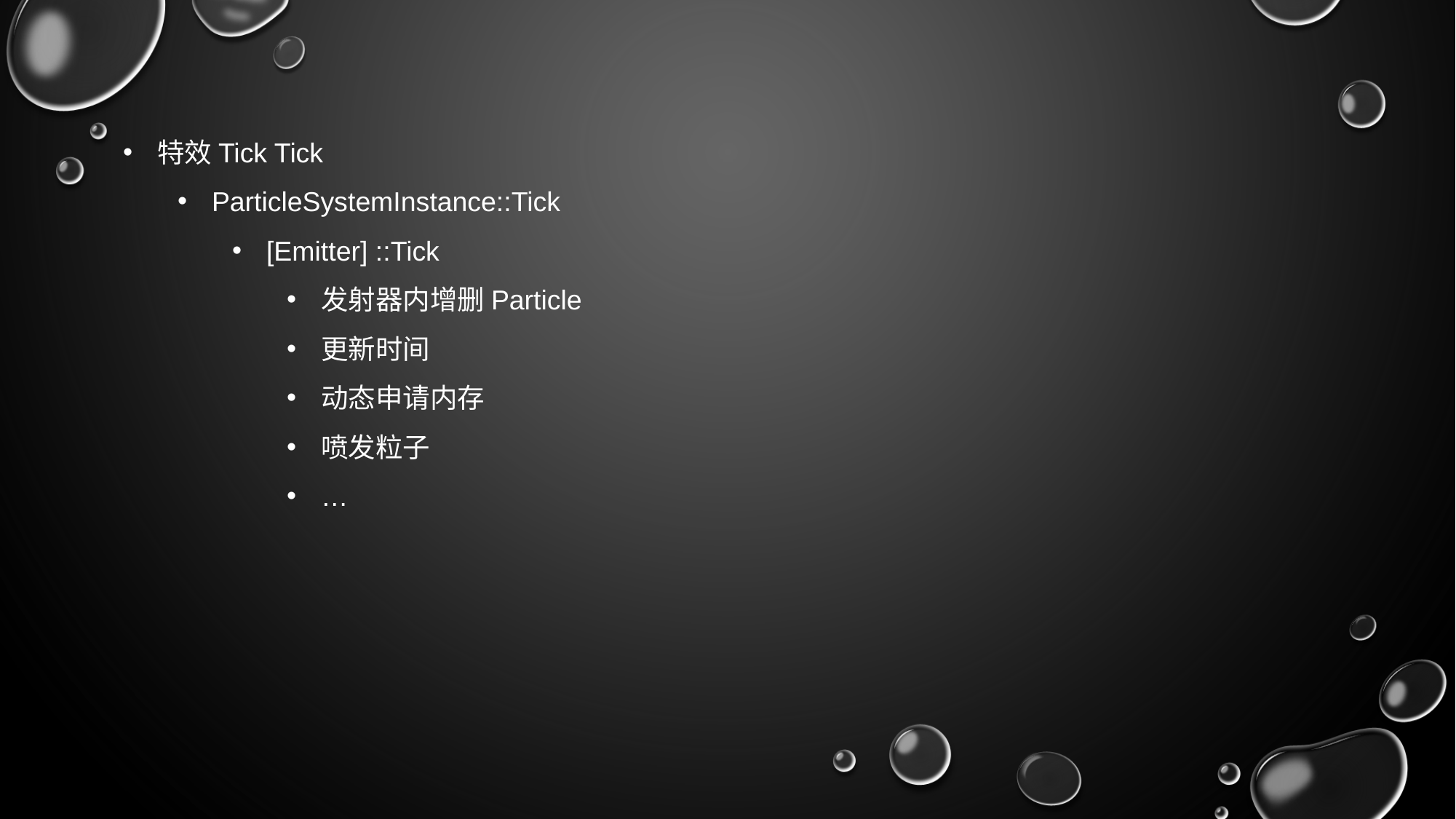

特效Tick Tick
ParticleSystemInstance::Tick
[Emitter] ::Tick
发射器内增删Particle
更新时间
动态申请内存
喷发粒子
…